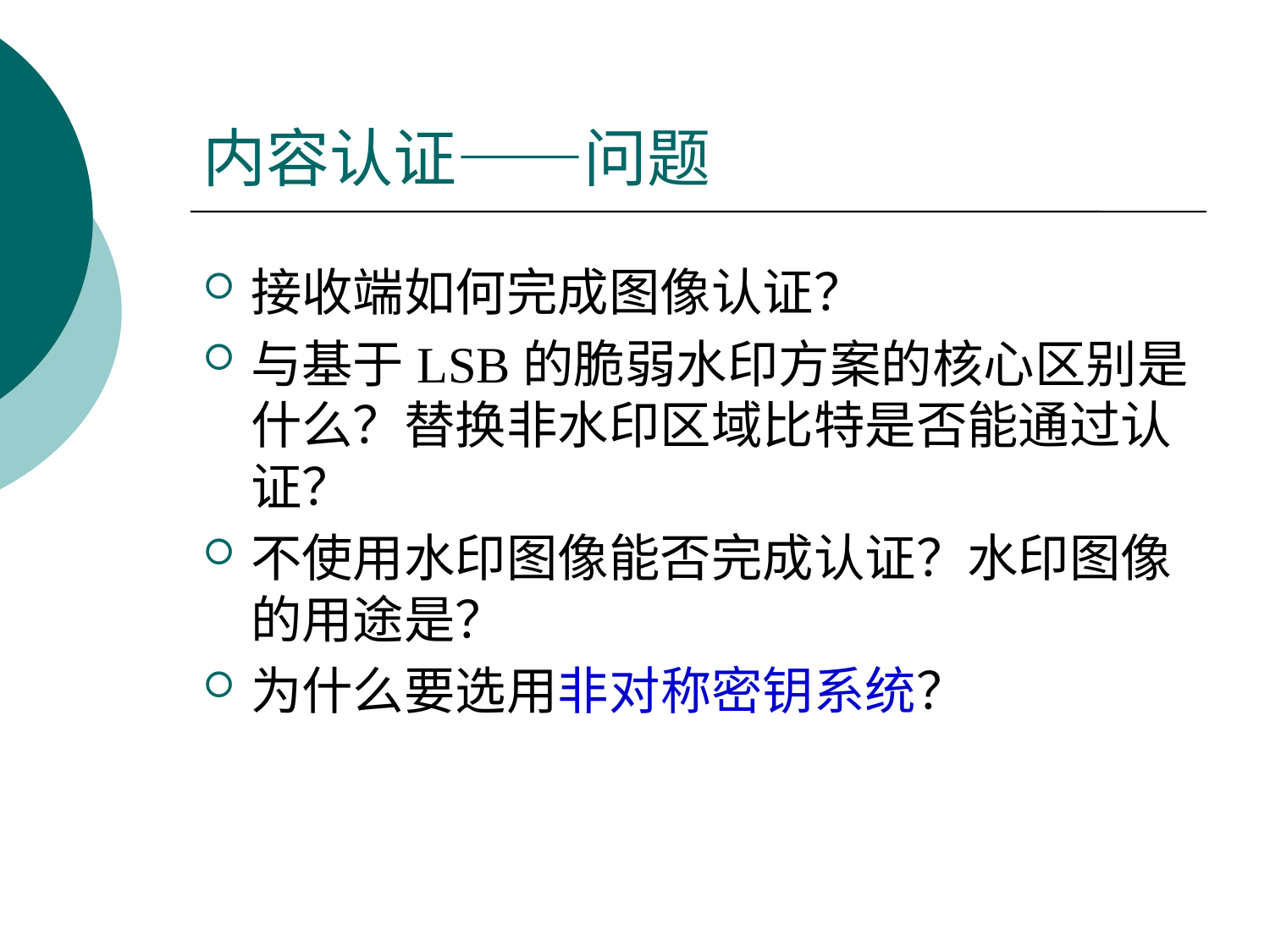

# 内容认证——问题
接收端如何完成图像认证？
与基于LSB的脆弱水印方案的核心区别是什么？替换非水印区域比特是否能通过认证？
不使用水印图像能否完成认证？水印图像的用途是？
为什么要选用非对称密钥系统？